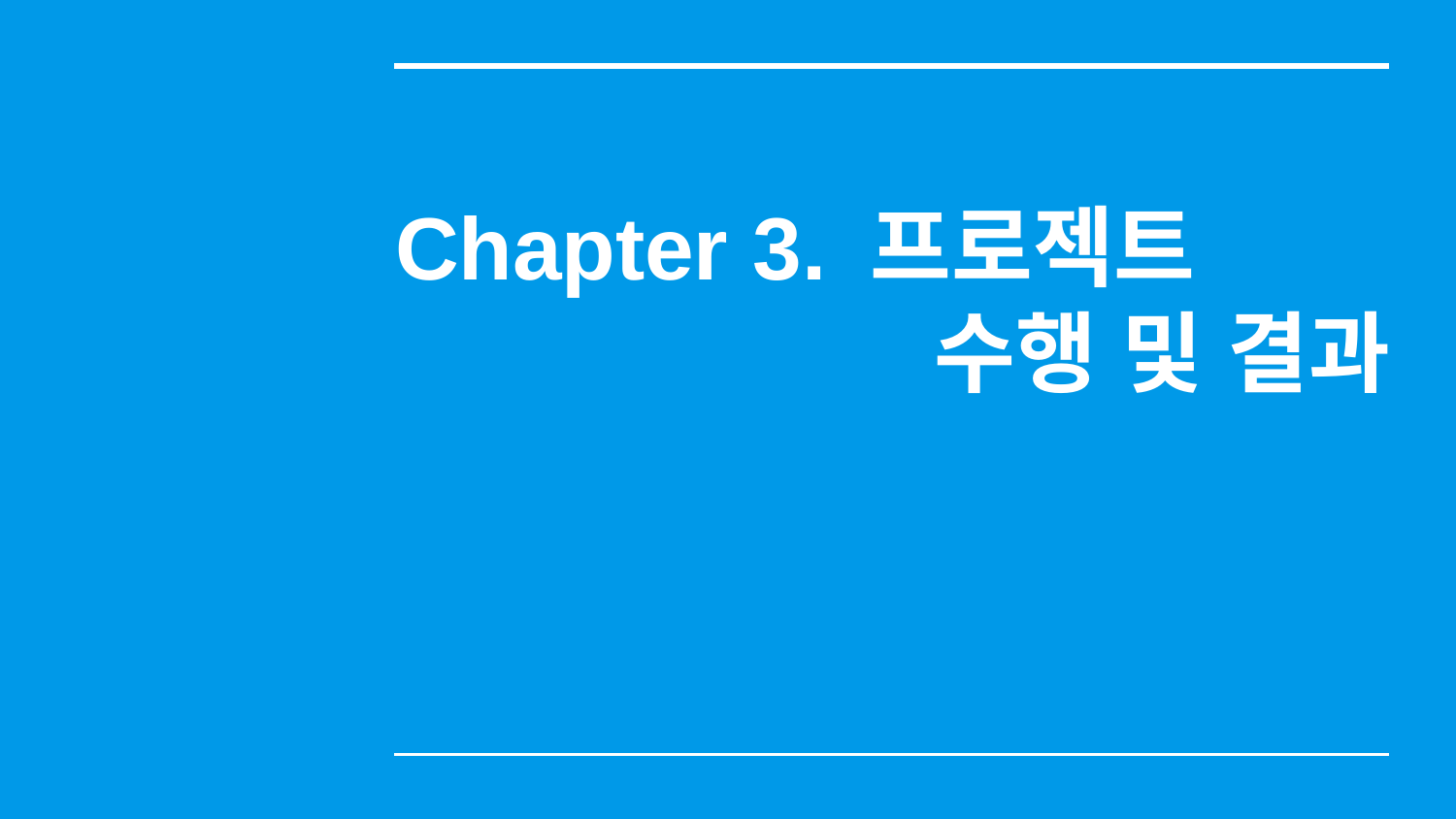

# Chapter 3. 프로젝트
                     수행 및 결과